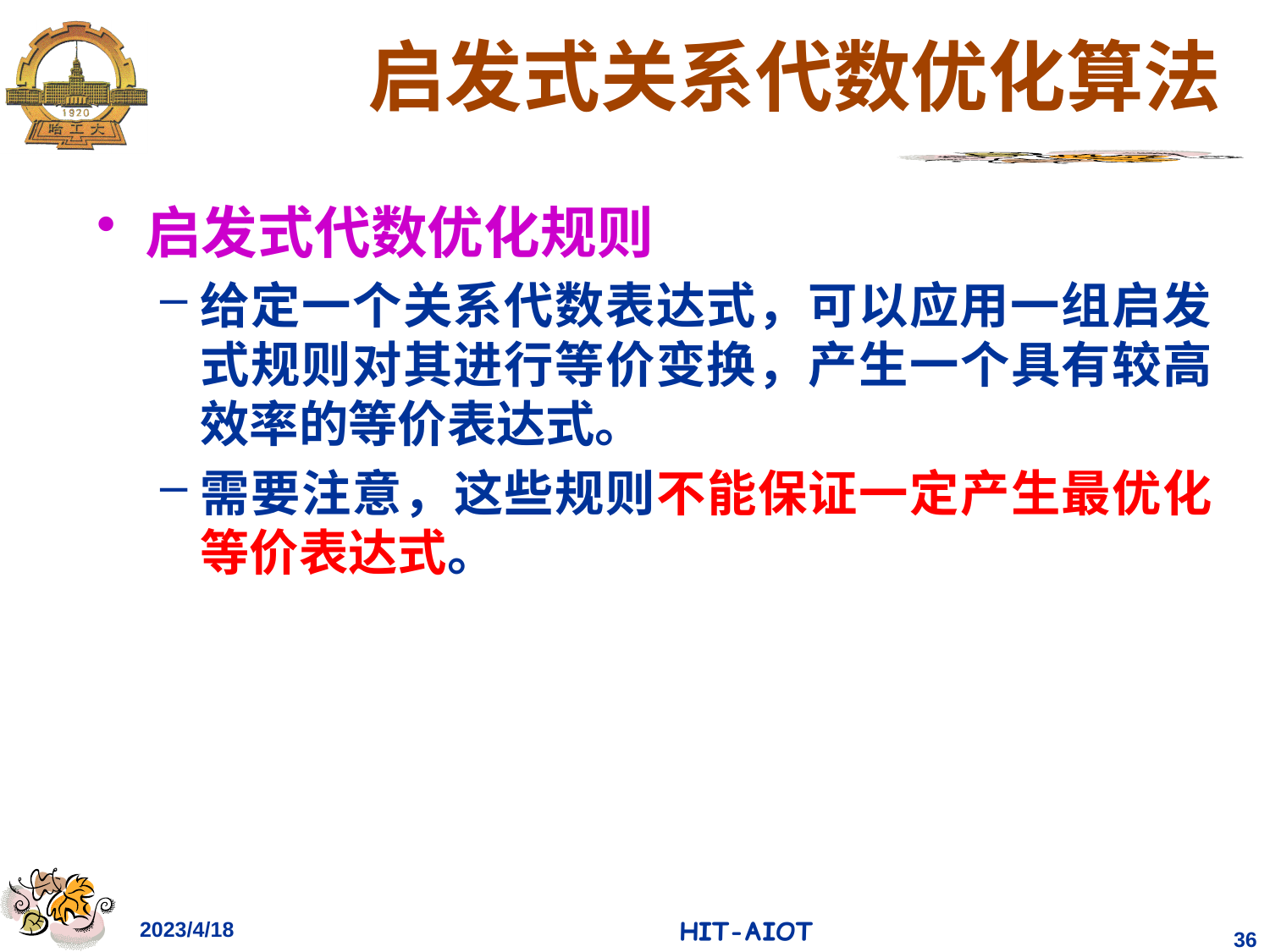

# 启发式关系代数优化算法
启发式代数优化规则
给定一个关系代数表达式，可以应用一组启发式规则对其进行等价变换，产生一个具有较高效率的等价表达式。
需要注意，这些规则不能保证一定产生最优化等价表达式。
2023/4/18
HIT-AIOT
36